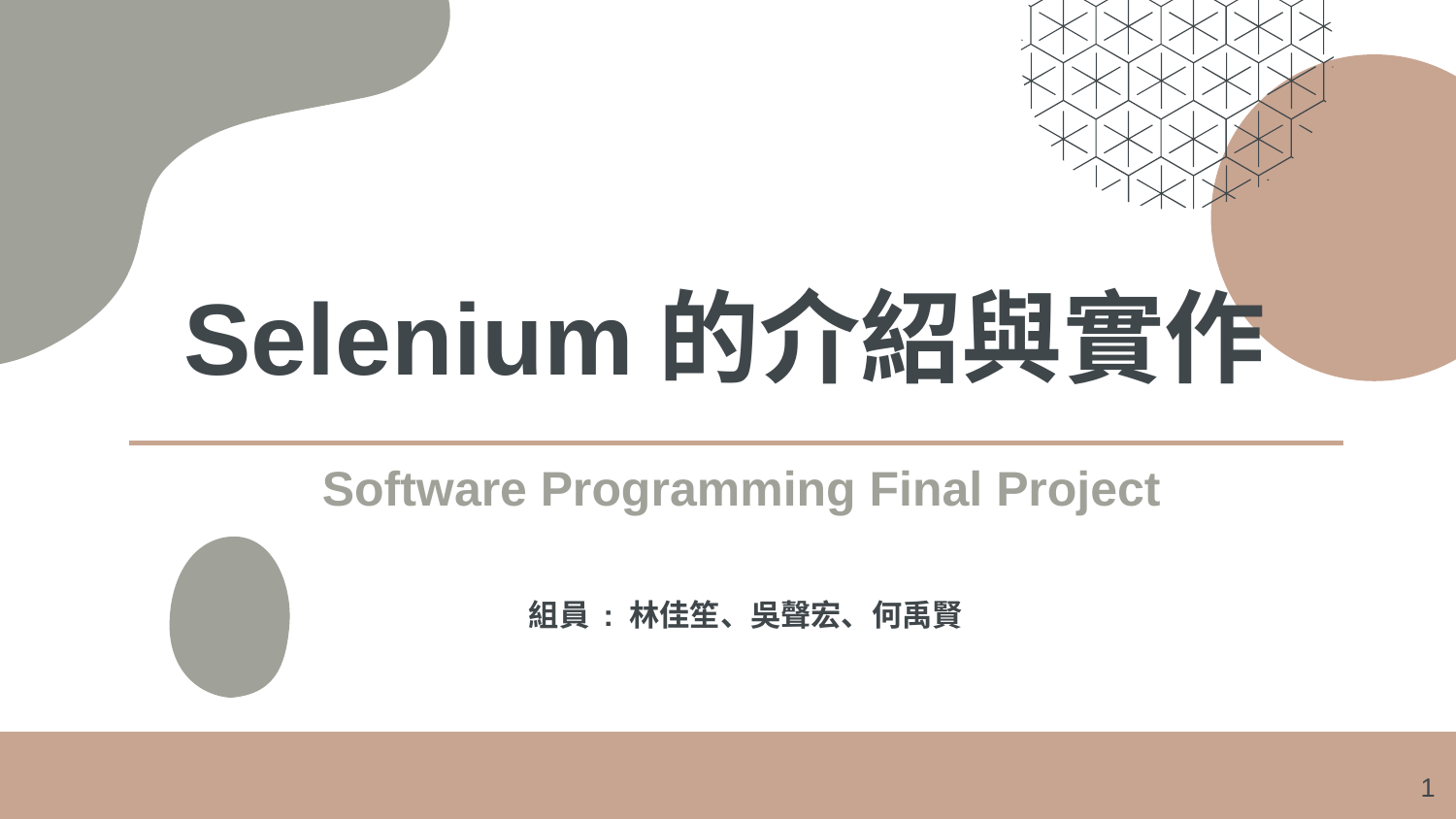

# Selenium的介紹與實作
Software Programming Final Project

組員 : 林佳笙、吳聲宏、何禹賢

1